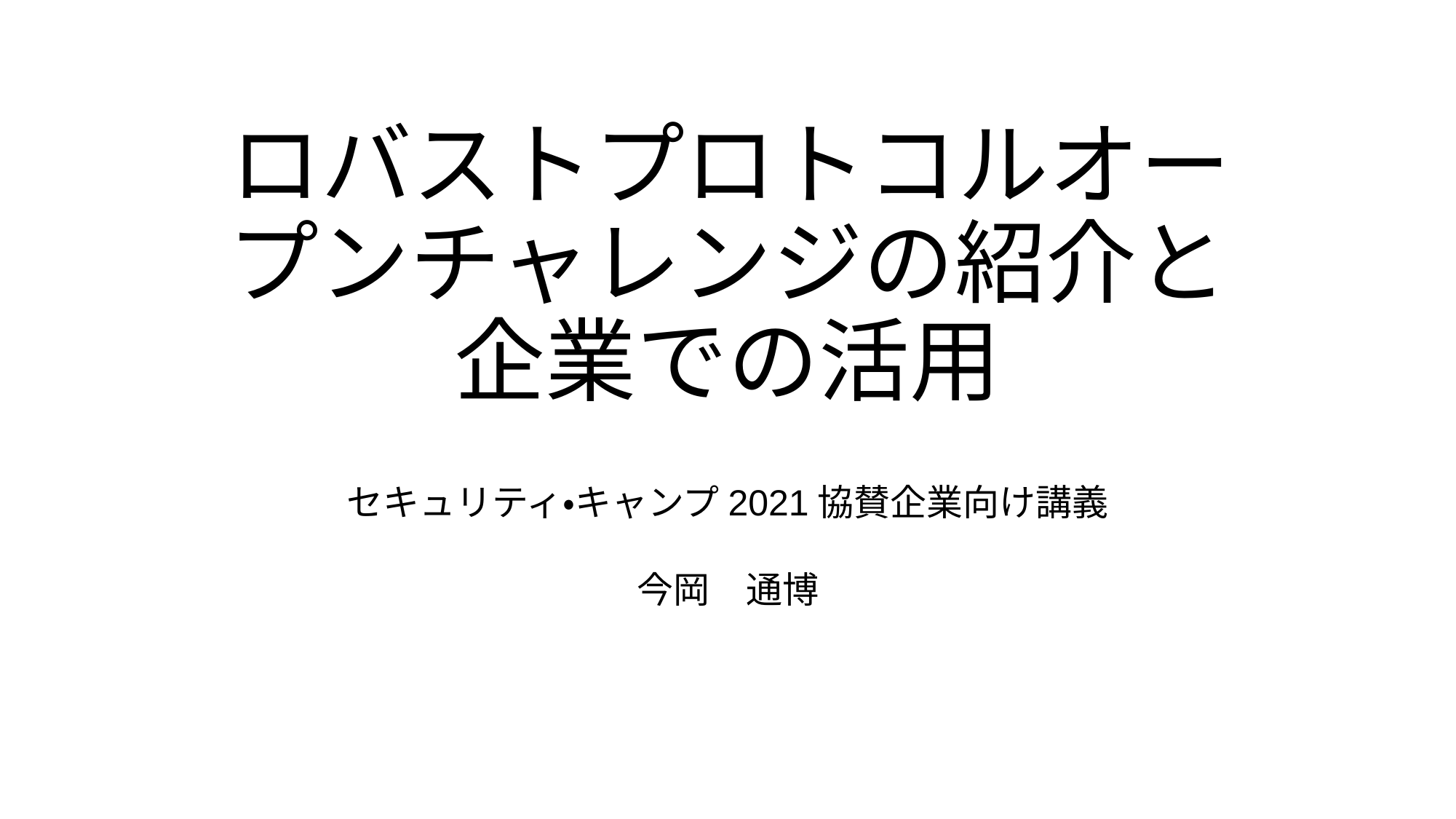

# ロバストプロトコルオープンチャレンジの紹介と企業での活用

セキュリティ・キャンプ2021協賛企業向け講義

今岡　通博